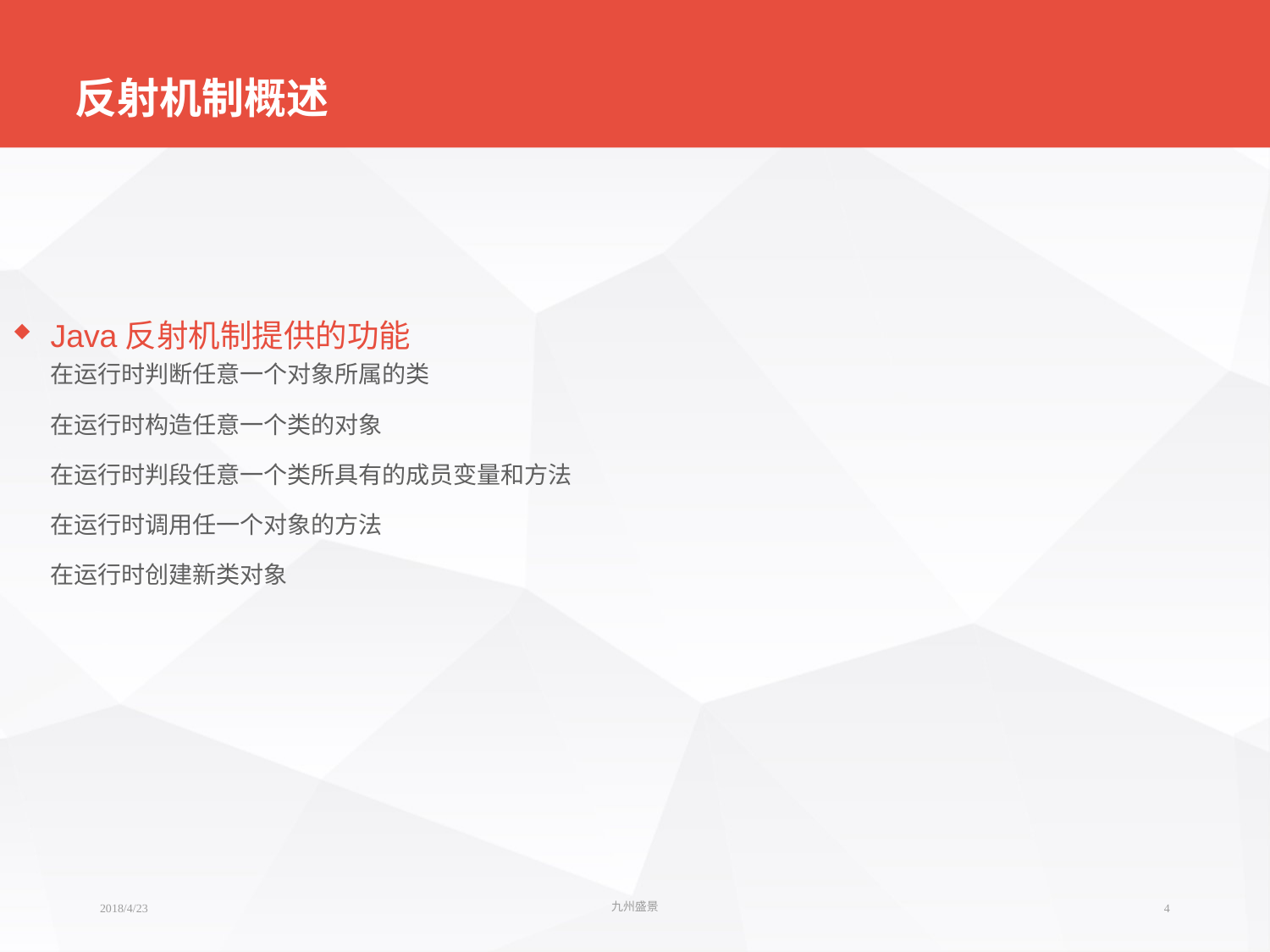

# 反射机制概述
Java反射机制提供的功能
在运行时判断任意一个对象所属的类
在运行时构造任意一个类的对象
在运行时判段任意一个类所具有的成员变量和方法
在运行时调用任一个对象的方法
在运行时创建新类对象
2018/4/23
九州盛景
4